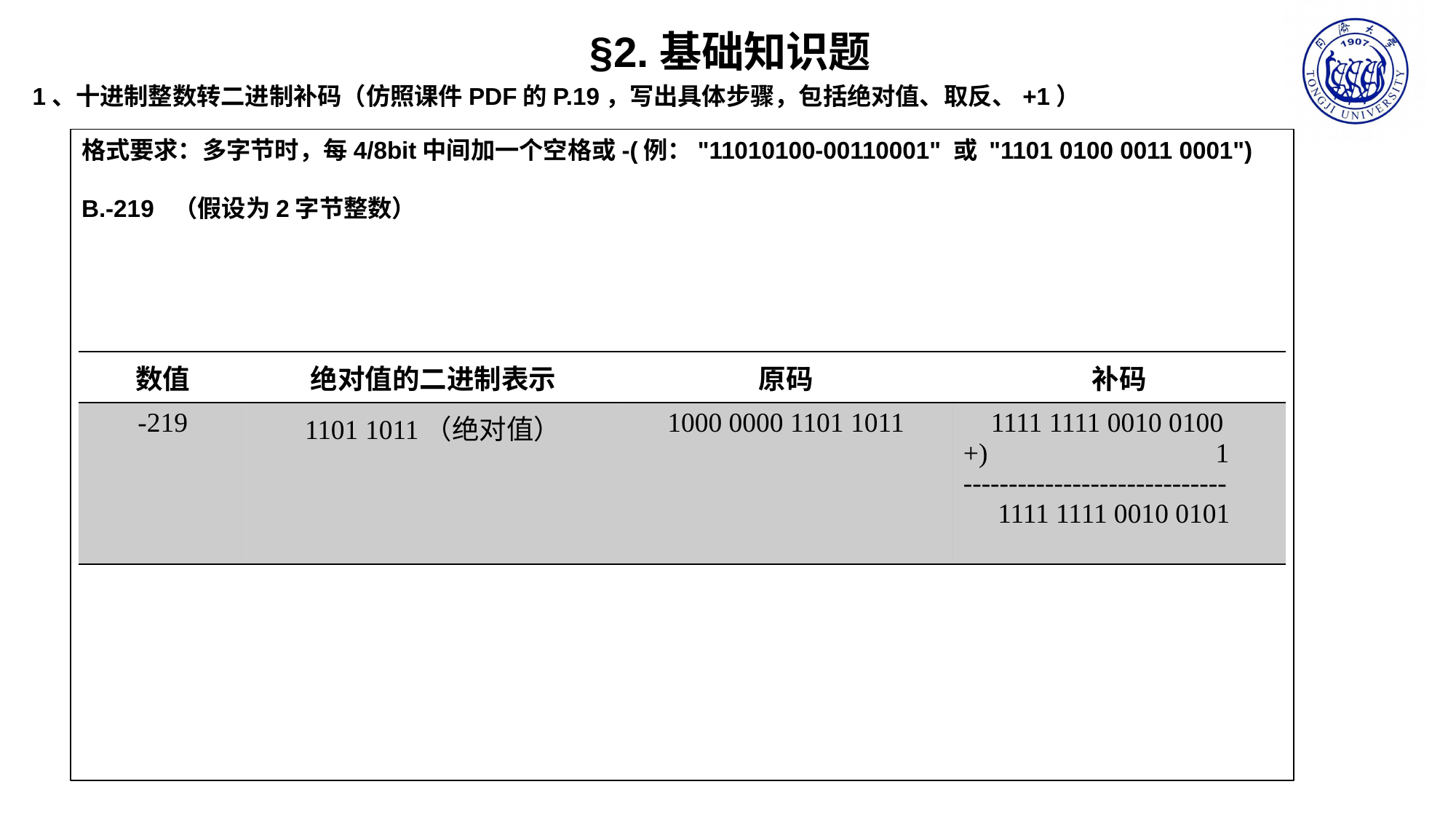

§2.基础知识题
1、十进制整数转二进制补码（仿照课件PDF的P.19，写出具体步骤，包括绝对值、取反、+1）
格式要求：多字节时，每4/8bit中间加一个空格或-(例："11010100-00110001" 或 "1101 0100 0011 0001")

B.-219  （假设为2字节整数）
| 数值 | 绝对值的二进制表示 | 原码 | 补码 |
| --- | --- | --- | --- |
| -219 | 1101 1011（绝对值） | 1000 0000 1101 1011 | 1111 1111 0010 0100 +) 1 ----------------------------- 1111 1111 0010 0101 |